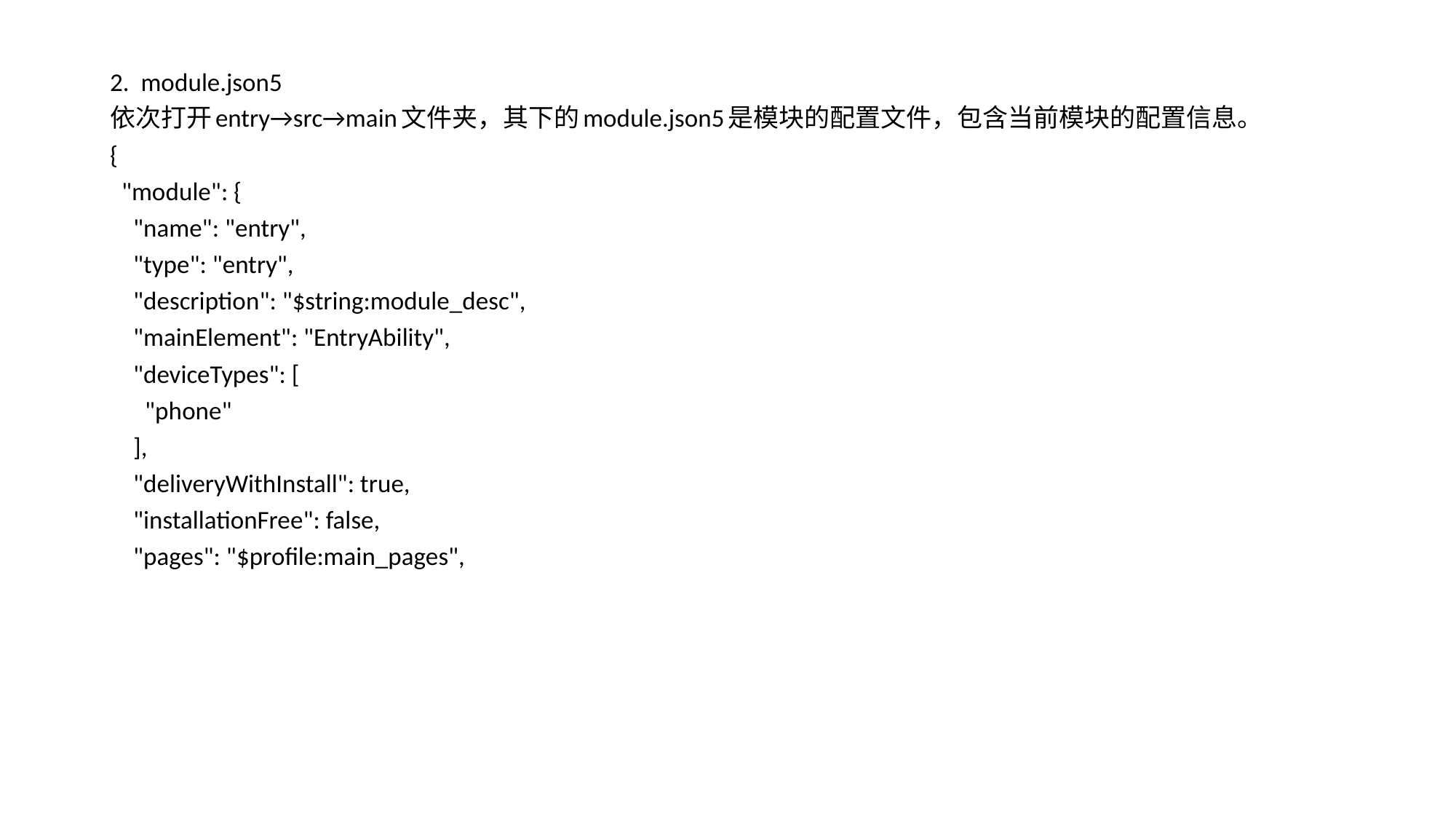

2.  module.json5
依次打开entry→src→main文件夹，其下的module.json5是模块的配置文件，包含当前模块的配置信息。
{
  "module": {
    "name": "entry",
    "type": "entry",
    "description": "$string:module_desc",
    "mainElement": "EntryAbility",
    "deviceTypes": [
      "phone"
    ],
    "deliveryWithInstall": true,
    "installationFree": false,
    "pages": "$profile:main_pages",